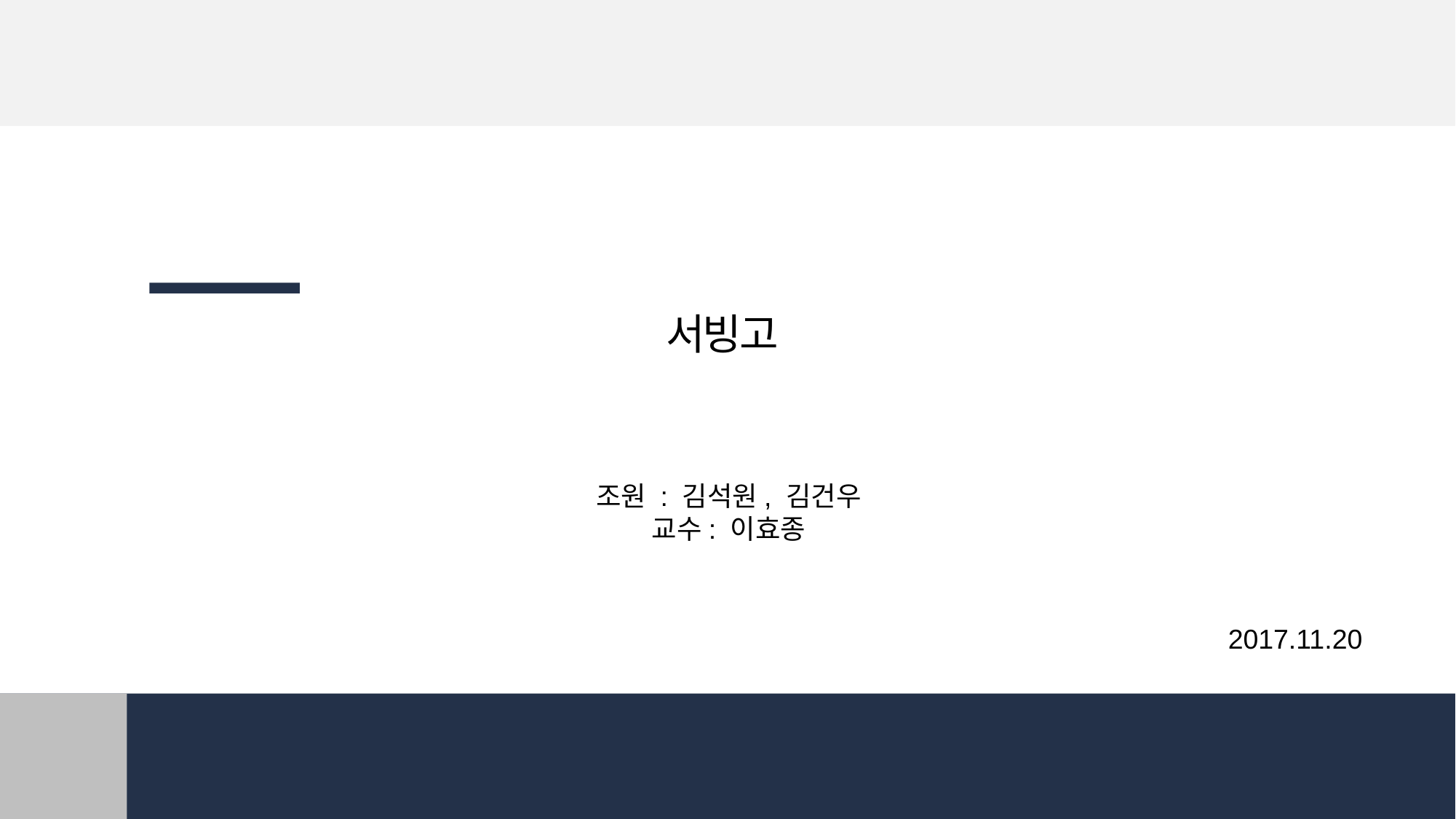

서빙고
조원 : 김석원, 김건우
교수: 이효종
2017.11.20